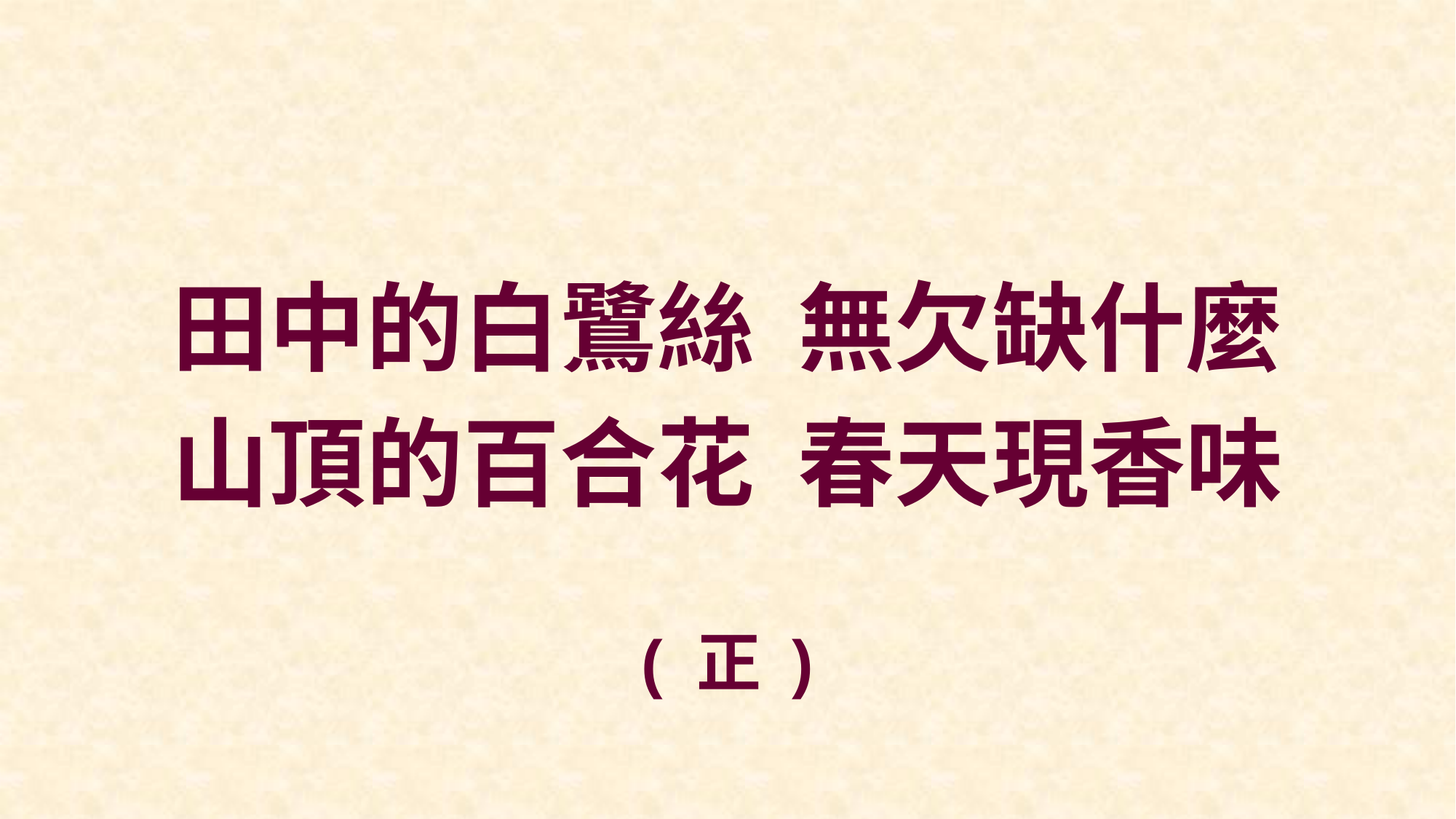

田中的白鷺絲  無欠缺什麼
山頂的百合花  春天現香味
( 正 )